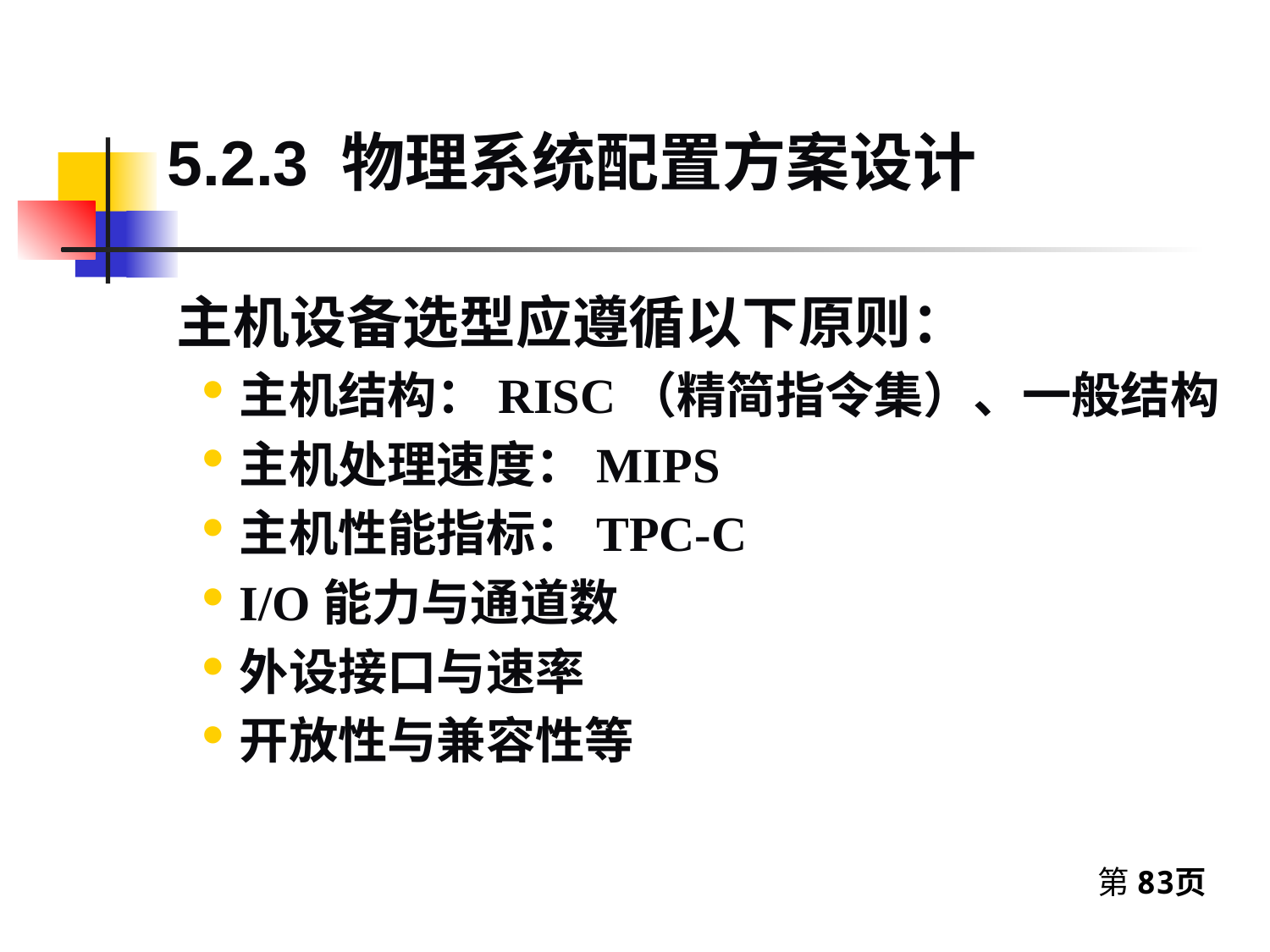

5.2.3 物理系统配置方案设计
主机设备选型应遵循以下原则：
主机结构：RISC（精简指令集）、一般结构
主机处理速度：MIPS
主机性能指标：TPC-C
I/O能力与通道数
外设接口与速率
开放性与兼容性等